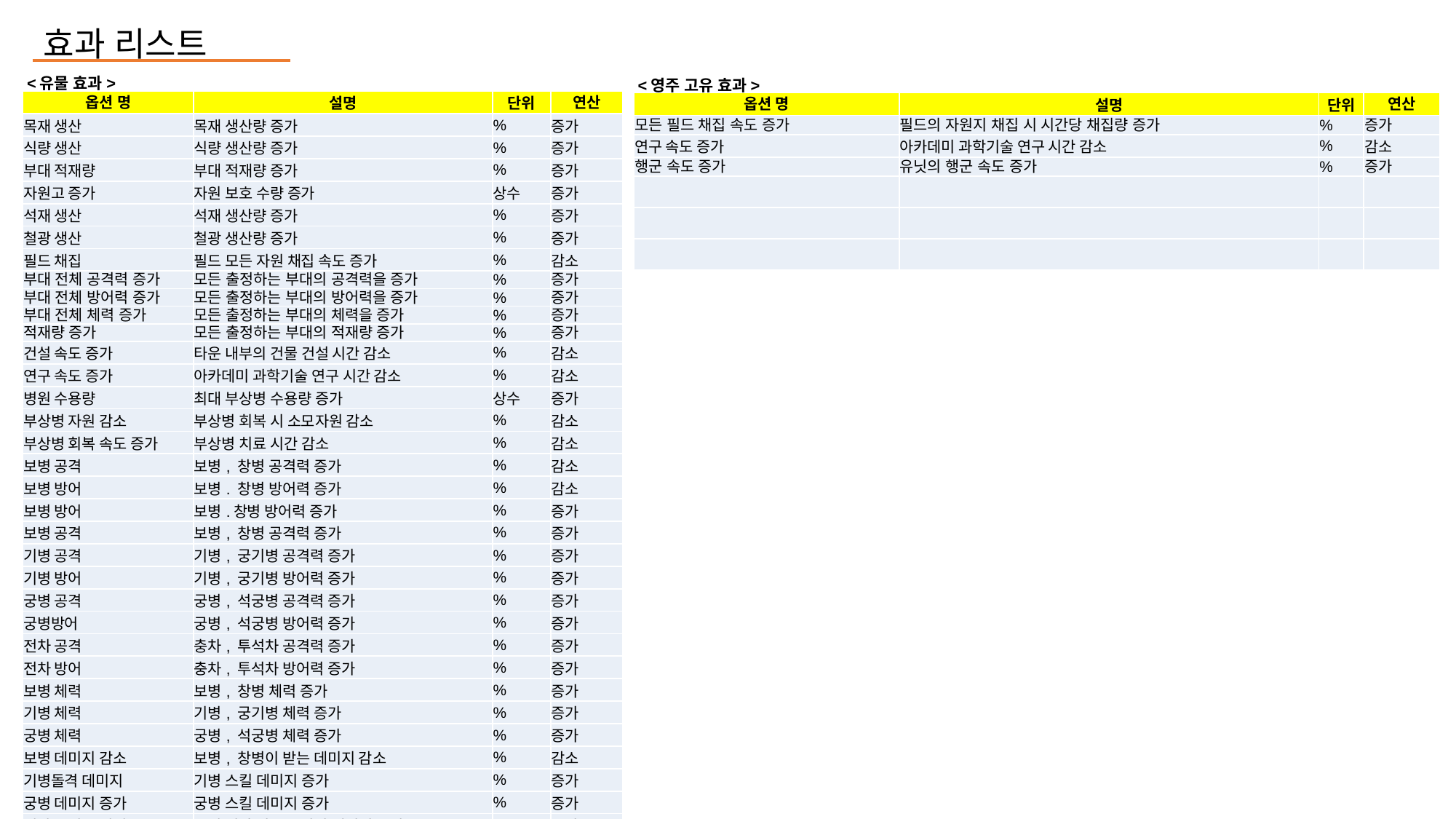

효과 리스트
<유물 효과>
<영주 고유 효과>
| 옵션 명 | 설명 | 단위 | 연산 |
| --- | --- | --- | --- |
| 목재 생산 | 목재 생산량 증가 | % | 증가 |
| 식량 생산 | 식량 생산량 증가 | % | 증가 |
| 부대 적재량 | 부대 적재량 증가 | % | 증가 |
| 자원고 증가 | 자원 보호 수량 증가 | 상수 | 증가 |
| 석재 생산 | 석재 생산량 증가 | % | 증가 |
| 철광 생산 | 철광 생산량 증가 | % | 증가 |
| 필드 채집 | 필드 모든 자원 채집 속도 증가 | % | 감소 |
| 부대 전체 공격력 증가 | 모든 출정하는 부대의 공격력을 증가 | % | 증가 |
| 부대 전체 방어력 증가 | 모든 출정하는 부대의 방어력을 증가 | % | 증가 |
| 부대 전체 체력 증가 | 모든 출정하는 부대의 체력을 증가 | % | 증가 |
| 적재량 증가 | 모든 출정하는 부대의 적재량 증가 | % | 증가 |
| 건설 속도 증가 | 타운 내부의 건물 건설 시간 감소 | % | 감소 |
| 연구 속도 증가 | 아카데미 과학기술 연구 시간 감소 | % | 감소 |
| 병원 수용량 | 최대 부상병 수용량 증가 | 상수 | 증가 |
| 부상병 자원 감소 | 부상병 회복 시 소모자원 감소 | % | 감소 |
| 부상병 회복 속도 증가 | 부상병 치료 시간 감소 | % | 감소 |
| 보병 공격 | 보병, 창병 공격력 증가 | % | 감소 |
| 보병 방어 | 보병. 창병 방어력 증가 | % | 감소 |
| 보병 방어 | 보병.창병 방어력 증가 | % | 증가 |
| 보병 공격 | 보병, 창병 공격력 증가 | % | 증가 |
| 기병 공격 | 기병, 궁기병 공격력 증가 | % | 증가 |
| 기병 방어 | 기병, 궁기병 방어력 증가 | % | 증가 |
| 궁병 공격 | 궁병, 석궁병 공격력 증가 | % | 증가 |
| 궁병방어 | 궁병, 석궁병 방어력 증가 | % | 증가 |
| 전차 공격 | 충차, 투석차 공격력 증가 | % | 증가 |
| 전차 방어 | 충차, 투석차 방어력 증가 | % | 증가 |
| 보병 체력 | 보병, 창병 체력 증가 | % | 증가 |
| 기병 체력 | 기병, 궁기병 체력 증가 | % | 증가 |
| 궁병 체력 | 궁병, 석궁병 체력 증가 | % | 증가 |
| 보병 데미지 감소 | 보병, 창병이 받는 데미지 감소 | % | 감소 |
| 기병돌격 데미지 | 기병 스킬 데미지 증가 | % | 증가 |
| 궁병 데미지 증가 | 궁병 스킬 데미지 증가 | % | 증가 |
| 전차 공성 공격력 | 공성 시 충차, 투석기 데미지 증가 | % | 증가 |
| 최대 출전 병력 증가 | 1회에 보낼 수 있는 병력 수 증가 | % | 증가 |
|  |  |  |  |
| 옵션 명 | 설명 | 단위 | 연산 |
| --- | --- | --- | --- |
| 모든 필드 채집 속도 증가 | 필드의 자원지 채집 시 시간당 채집량 증가 | % | 증가 |
| 연구 속도 증가 | 아카데미 과학기술 연구 시간 감소 | % | 감소 |
| 행군 속도 증가 | 유닛의 행군 속도 증가 | % | 증가 |
|  |  |  |  |
|  |  |  |  |
|  |  |  |  |